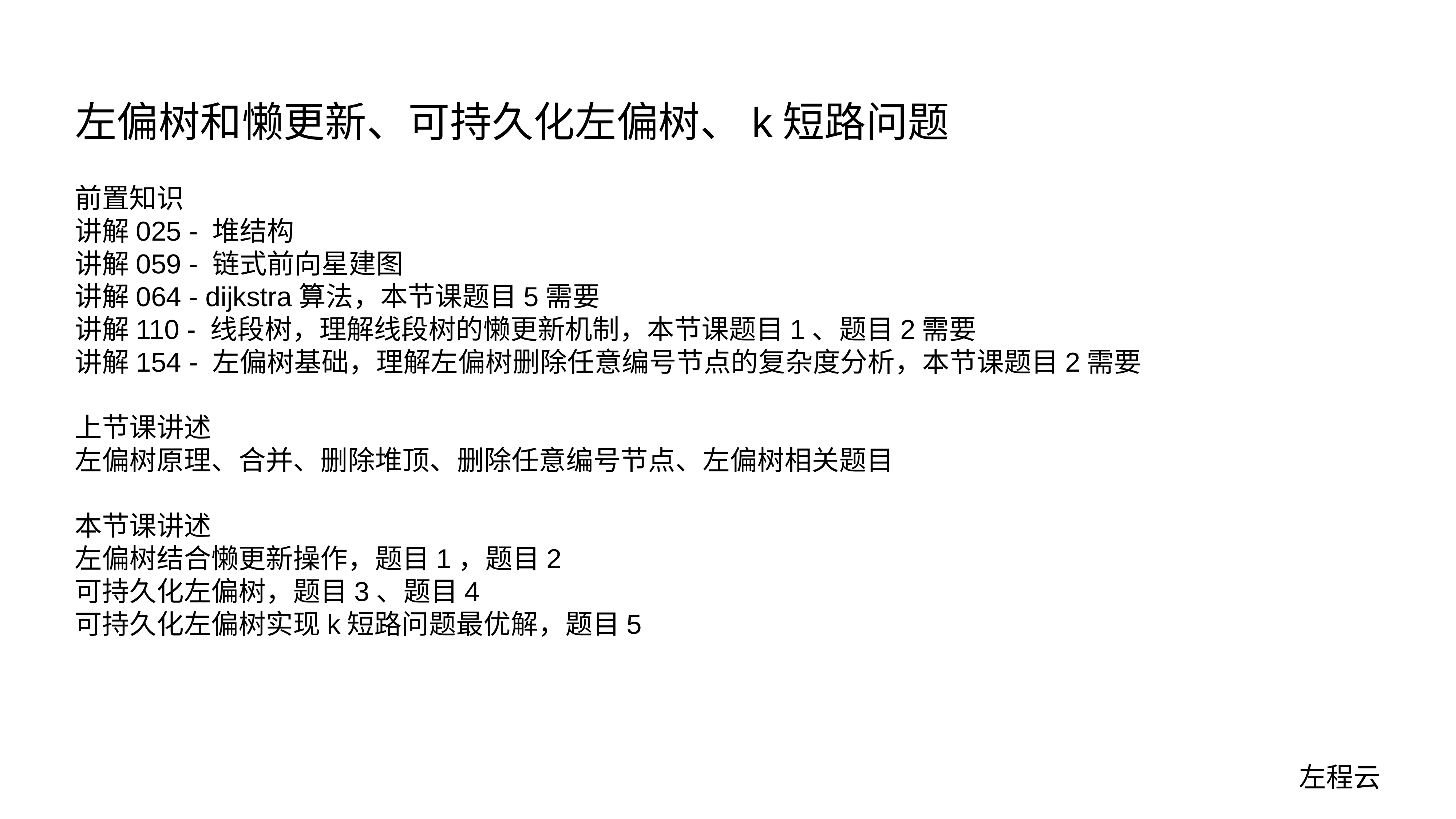

# 左偏树和懒更新、可持久化左偏树、k短路问题
前置知识
讲解025 - 堆结构
讲解059 - 链式前向星建图
讲解064 - dijkstra算法，本节课题目5需要
讲解110 - 线段树，理解线段树的懒更新机制，本节课题目1、题目2需要
讲解154 - 左偏树基础，理解左偏树删除任意编号节点的复杂度分析，本节课题目2需要

上节课讲述
左偏树原理、合并、删除堆顶、删除任意编号节点、左偏树相关题目

本节课讲述
左偏树结合懒更新操作，题目1，题目2
可持久化左偏树，题目3、题目4
可持久化左偏树实现k短路问题最优解，题目5
左程云